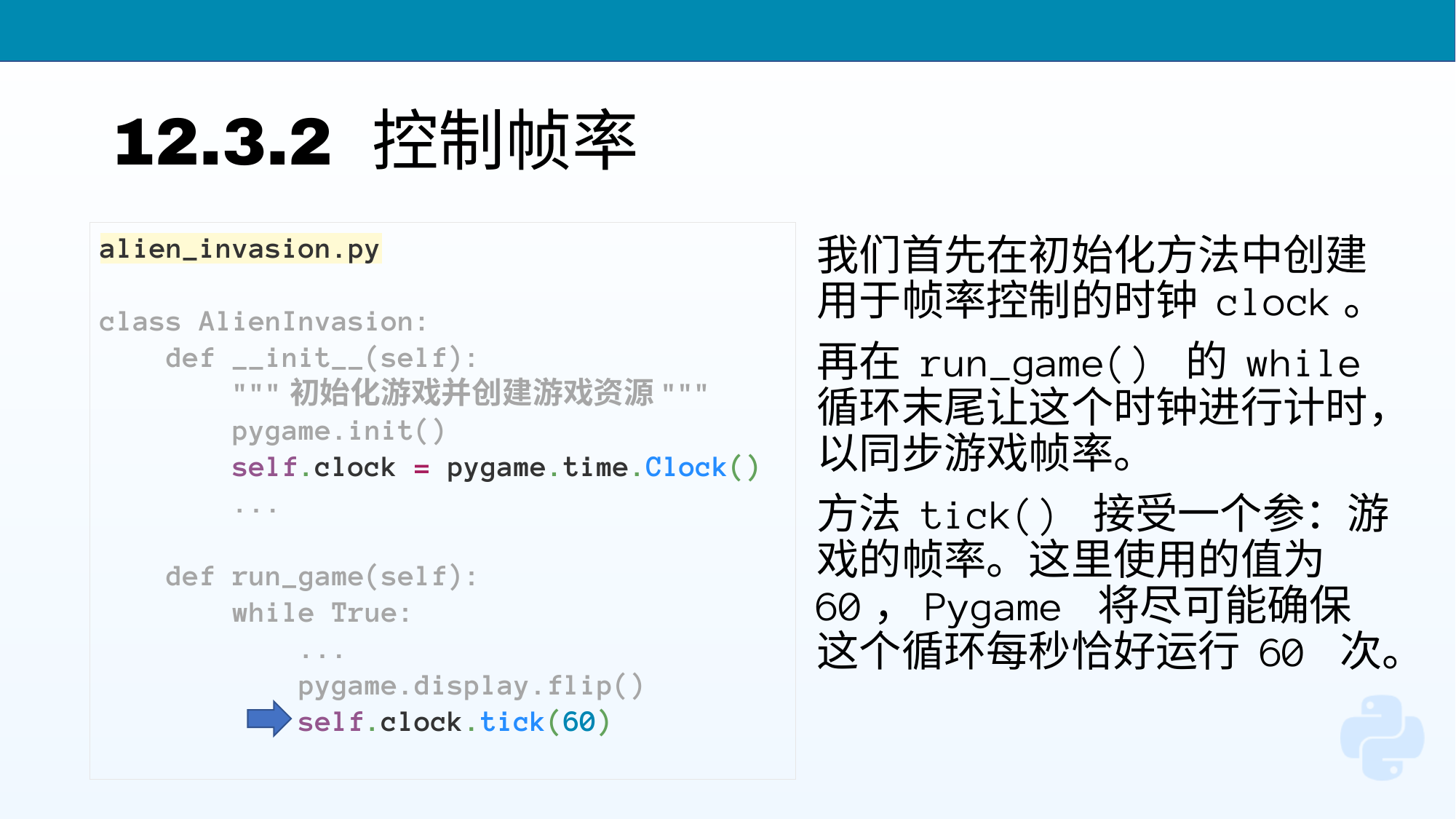

# 12.3.2 控制帧率
alien_invasion.py

class AlienInvasion:
    def __init__(self):
        """初始化游戏并创建游戏资源"""
        pygame.init()
        self.clock = pygame.time.Clock()
        ...

    def run_game(self):
        while True:
            ...
            pygame.display.flip()
            self.clock.tick(60)

我们首先在初始化方法中创建用于帧率控制的时钟 clock。
再在 run_game() 的 while  循环末尾让这个时钟进行计时，以同步游戏帧率。
方法 tick() 接受一个参：游戏的帧率。这里使用的值为 60，Pygame 将尽可能确保这个循环每秒恰好运行 60 次。